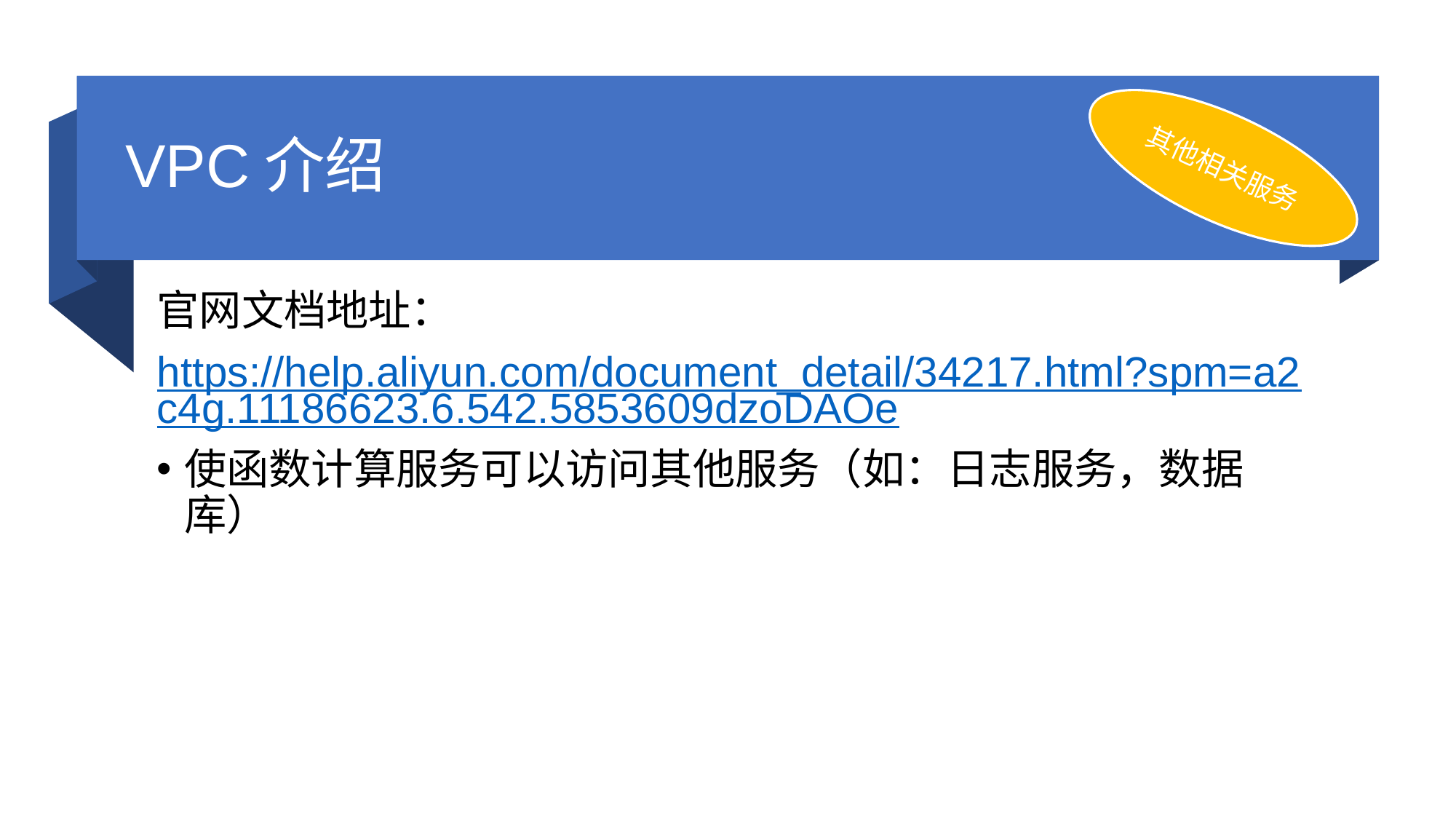

# VPC介绍

其他相关服务

官网文档地址：
https://help.aliyun.com/document_detail/34217.html?spm=a2c4g.11186623.6.542.5853609dzoDAOe
使函数计算服务可以访问其他服务（如：日志服务，数据库）